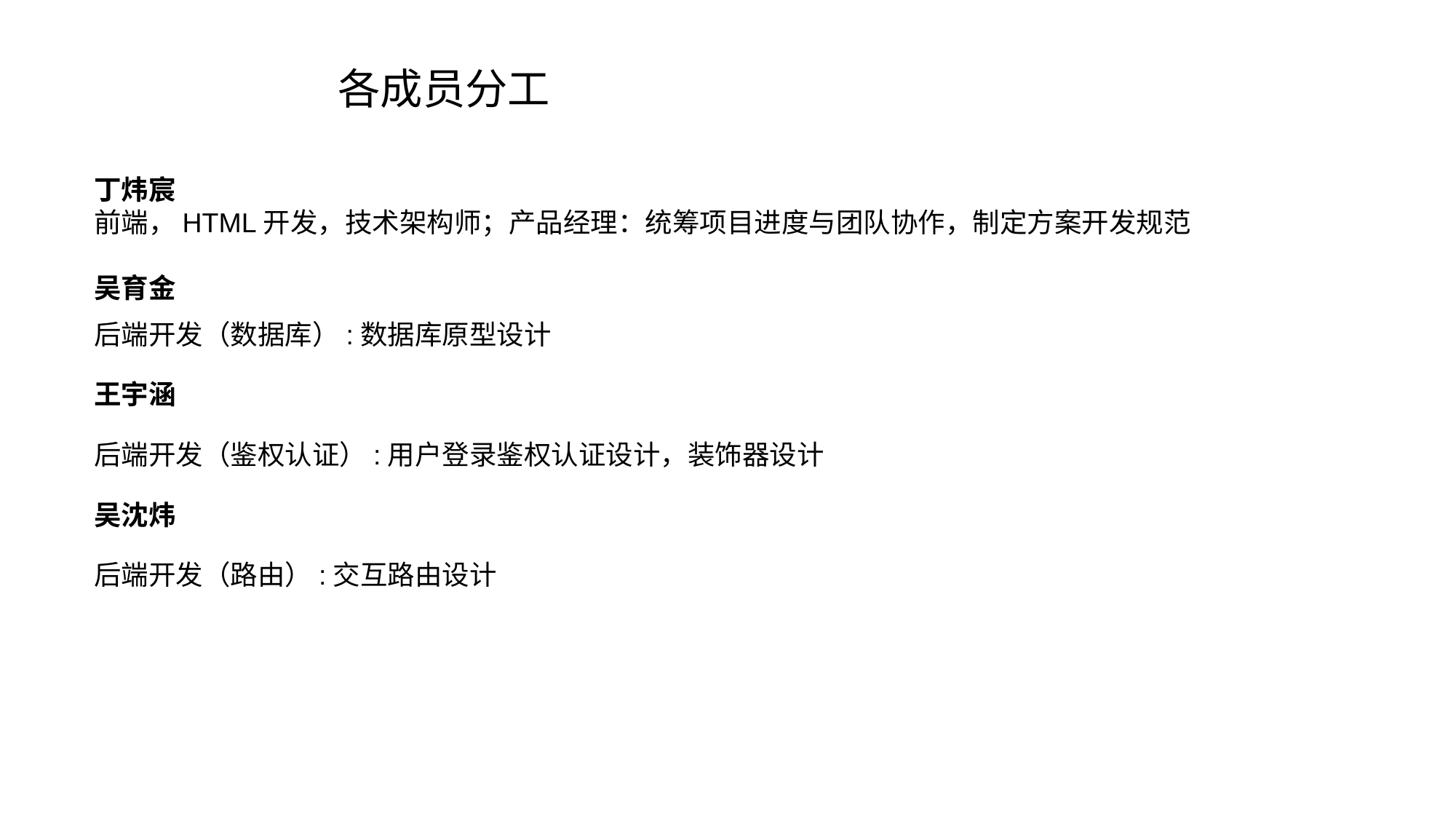

各成员分工
丁炜宸
前端，HTML开发，技术架构师；产品经理：统筹项目进度与团队协作，制定方案开发规范

吴育金
后端开发（数据库）:数据库原型设计
王宇涵
后端开发（鉴权认证）:用户登录鉴权认证设计，装饰器设计
吴沈炜
后端开发（路由）:交互路由设计